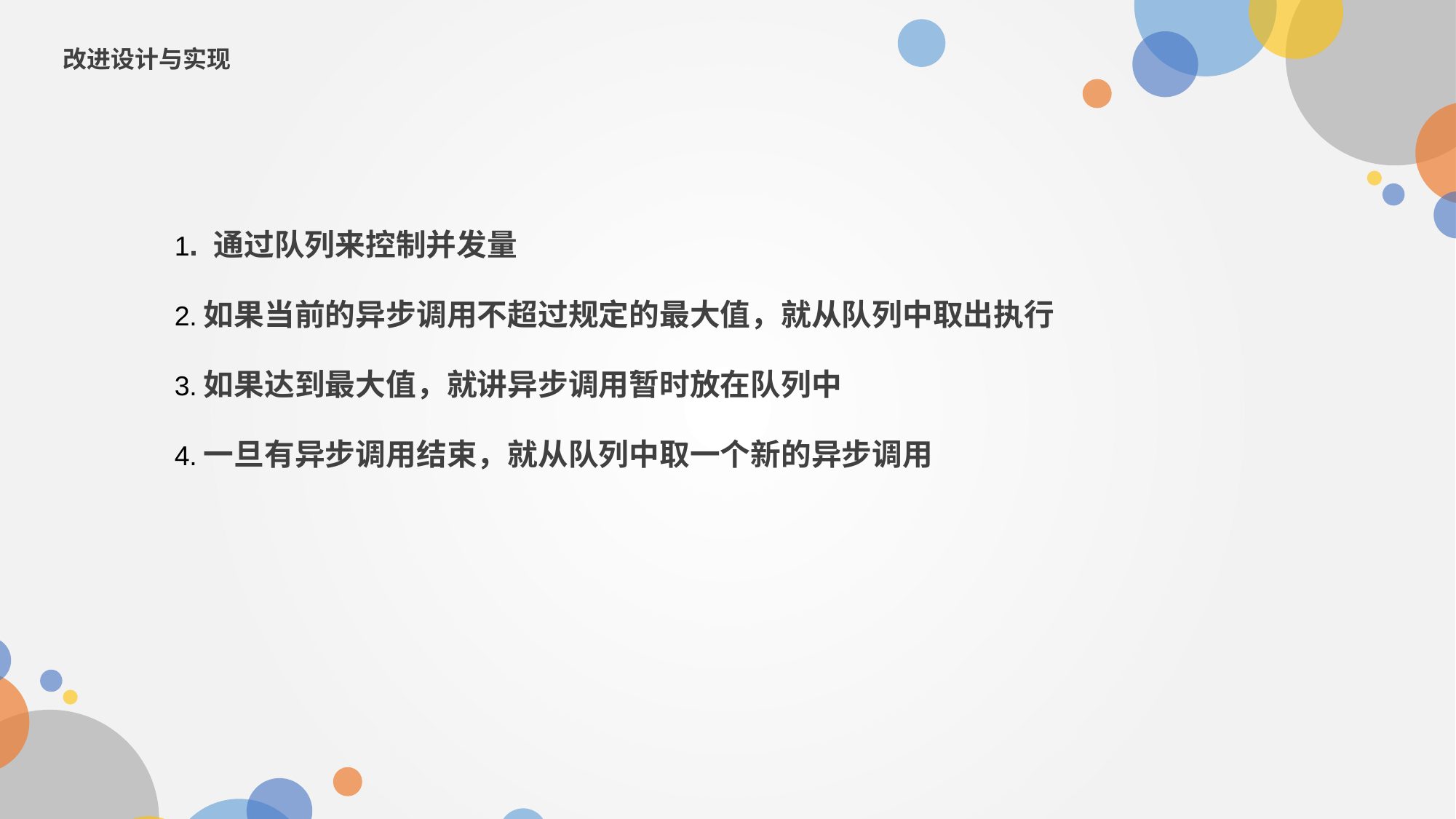

改进设计与实现

1. 通过队列来控制并发量
2.如果当前的异步调用不超过规定的最大值，就从队列中取出执行
3.如果达到最大值，就讲异步调用暂时放在队列中
4.一旦有异步调用结束，就从队列中取一个新的异步调用